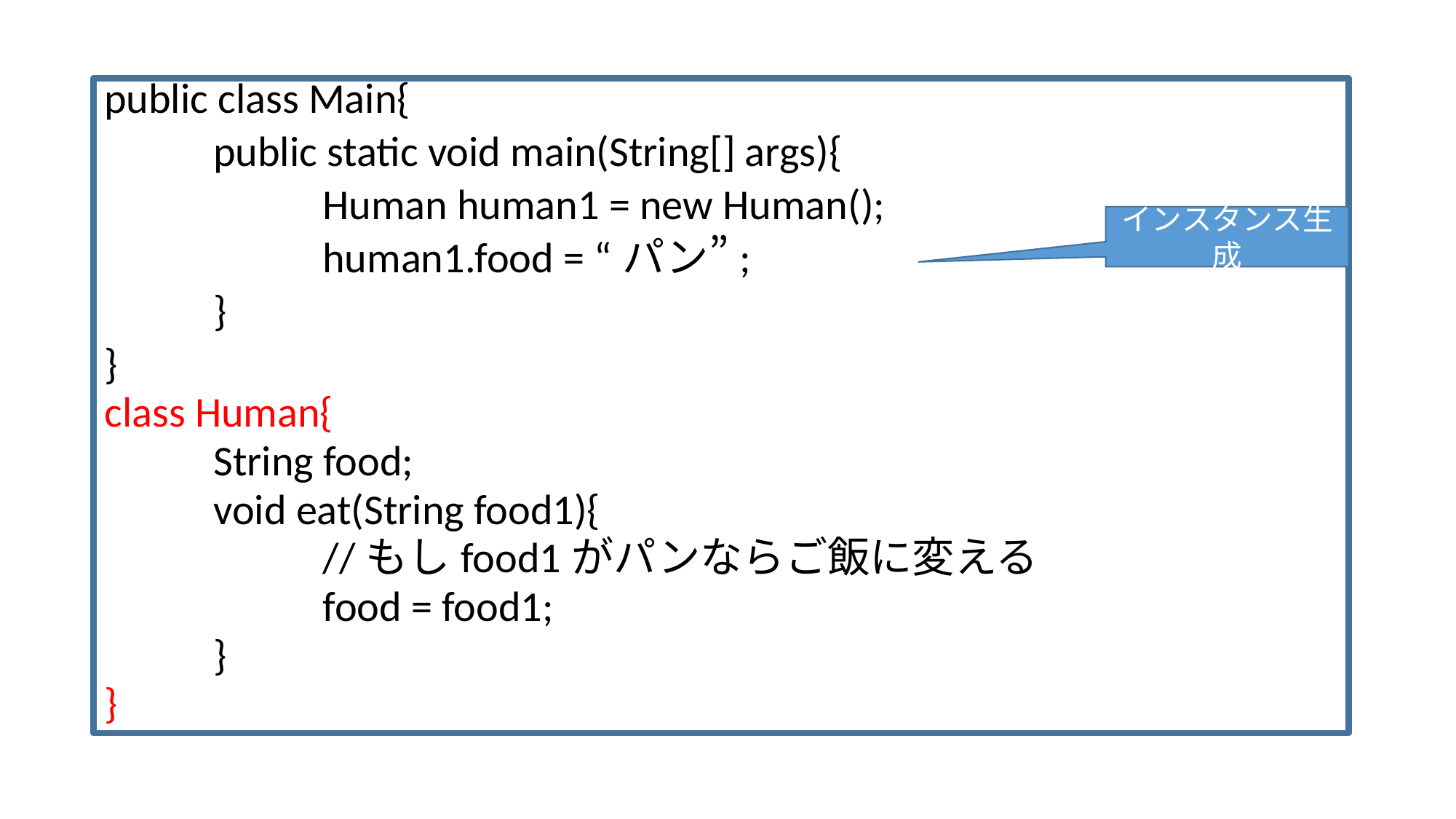

public class Main{
	public static void main(String[] args){
		Human human1 = new Human();
		human1.food = “パン”;
	}
}
class Human{
	String food;
	void eat(String food1){
		//もしfood1がパンならご飯に変える
		food = food1;
	}
}
インスタンス生成